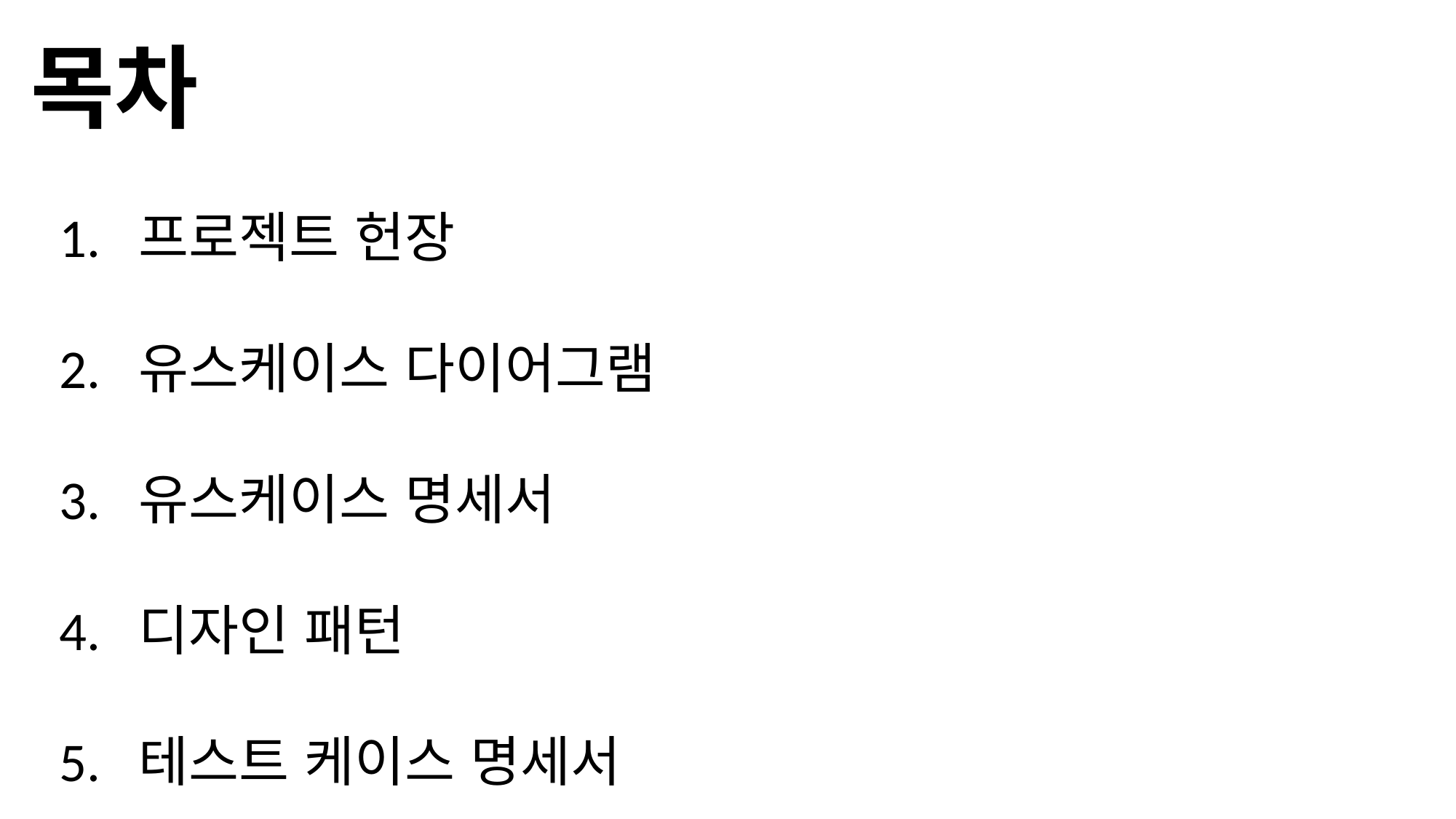

목차
1.  프로젝트 헌장
2.  유스케이스 다이어그램
3.  유스케이스 명세서
4.  디자인 패턴
5.  테스트 케이스 명세서